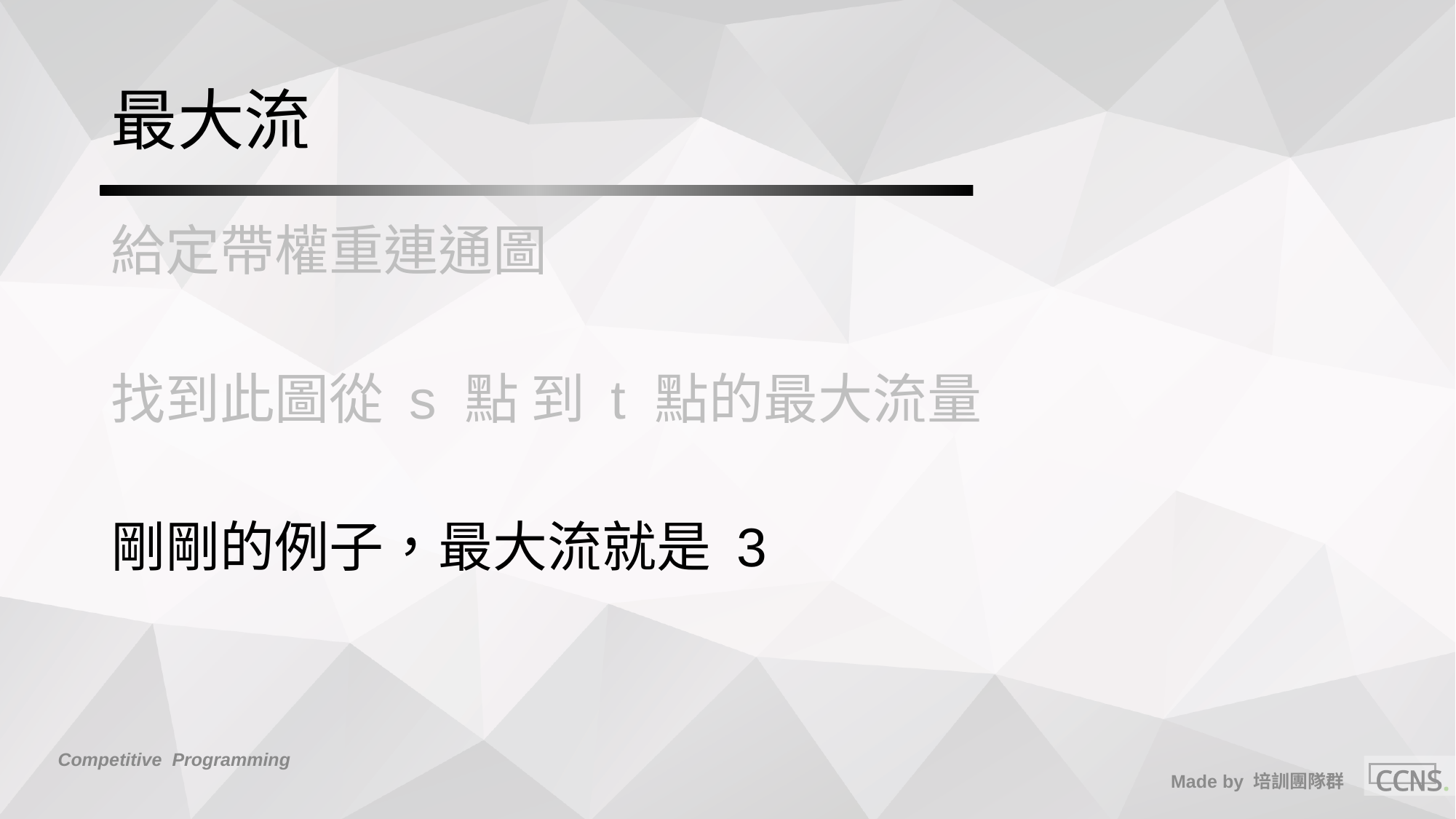

# 最大流
給定帶權重連通圖

找到此圖從 s 點 到 t 點的最大流量

剛剛的例子，最大流就是 3